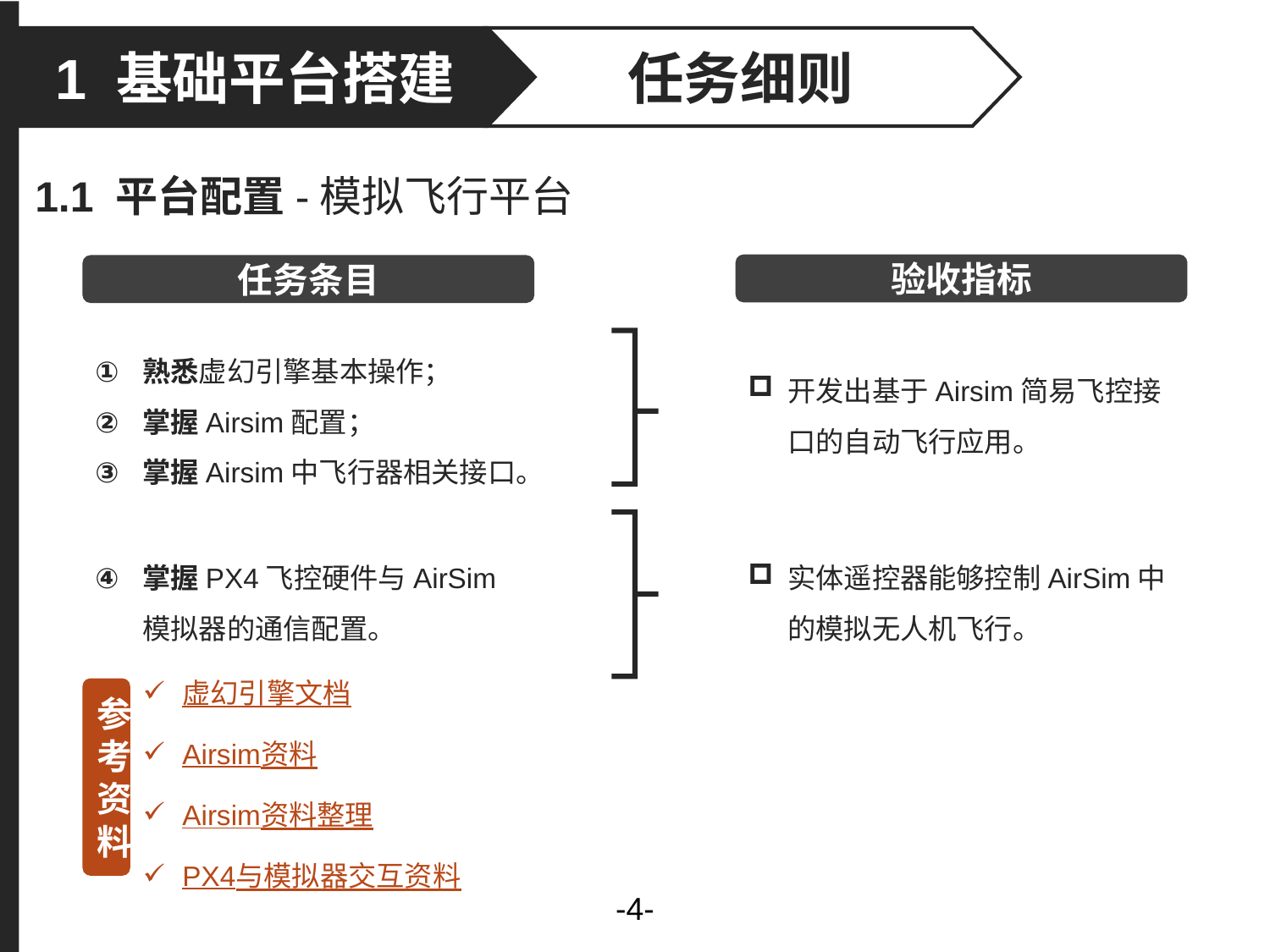

1 基础平台搭建
任务细则
1.1 平台配置-模拟飞行平台
验收指标
任务条目
开发出基于Airsim简易飞控接口的自动飞行应用。
熟悉虚幻引擎基本操作；
掌握Airsim配置；
掌握Airsim中飞行器相关接口。

掌握PX4飞控硬件与AirSim模拟器的通信配置。

实体遥控器能够控制AirSim中的模拟无人机飞行。
虚幻引擎文档
Airsim资料
Airsim资料整理
PX4与模拟器交互资料
参考资料
-4-